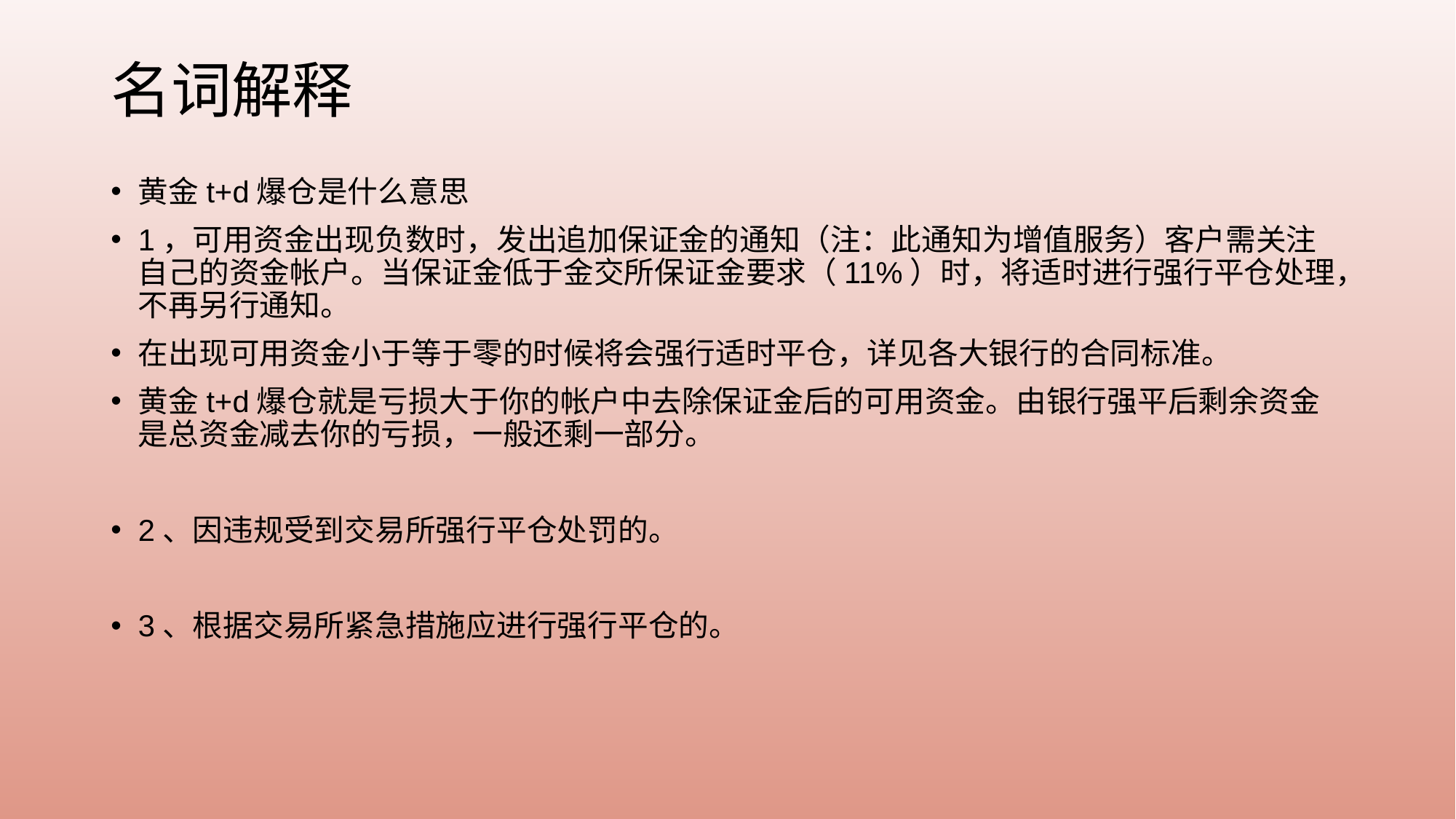

# 名词解释
黄金t+d爆仓是什么意思
1，可用资金出现负数时，发出追加保证金的通知（注：此通知为增值服务）客户需关注自己的资金帐户。当保证金低于金交所保证金要求（11%）时，将适时进行强行平仓处理，不再另行通知。
在出现可用资金小于等于零的时候将会强行适时平仓，详见各大银行的合同标准。
黄金t+d爆仓就是亏损大于你的帐户中去除保证金后的可用资金。由银行强平后剩余资金是总资金减去你的亏损，一般还剩一部分。

2、因违规受到交易所强行平仓处罚的。

3、根据交易所紧急措施应进行强行平仓的。